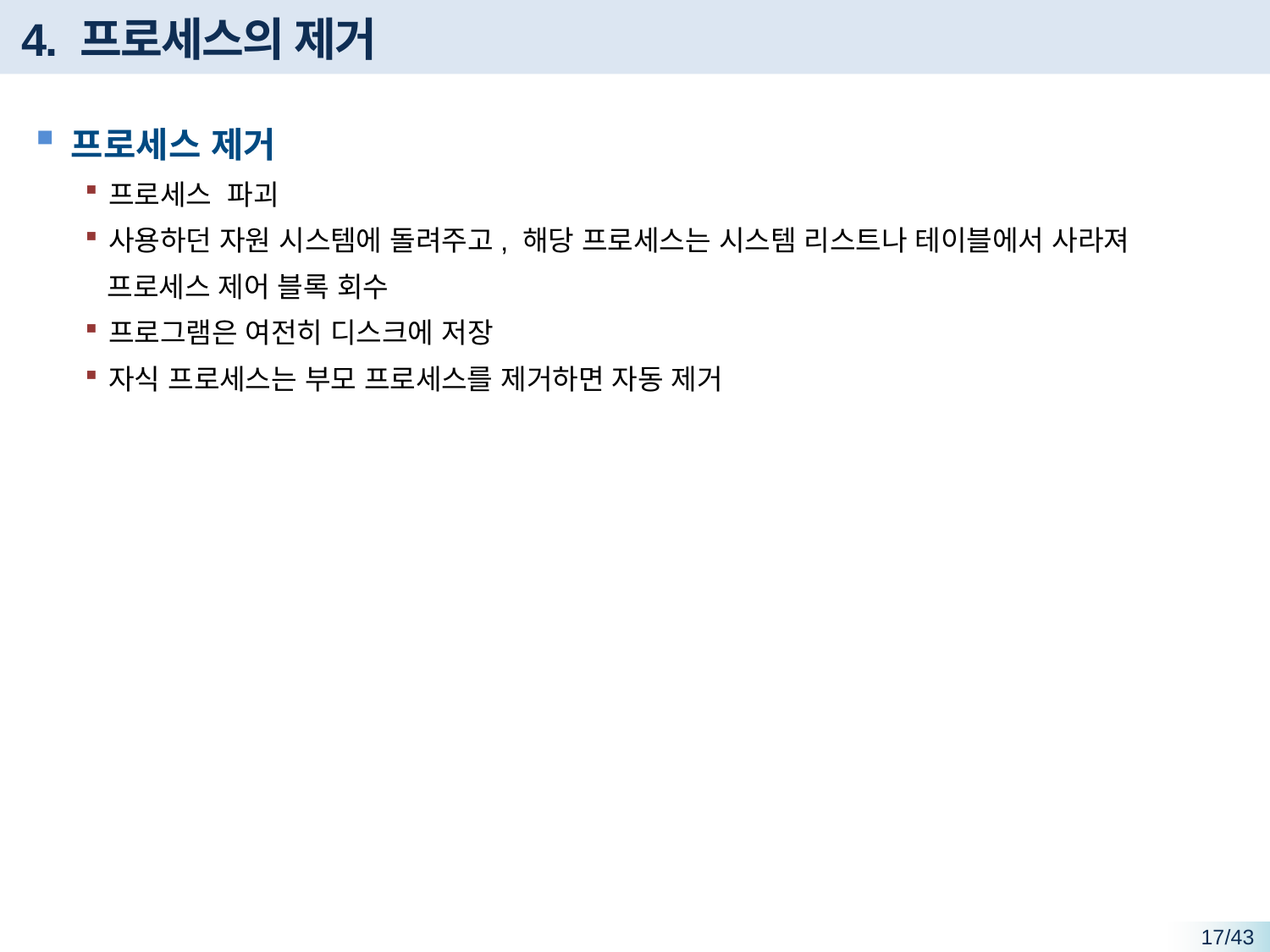

# 4. 프로세스의 제거
프로세스 제거
프로세스  파괴
사용하던 자원 시스템에 돌려주고, 해당 프로세스는 시스템 리스트나 테이블에서 사라져
  프로세스 제어 블록 회수
프로그램은 여전히 디스크에 저장
자식 프로세스는 부모 프로세스를 제거하면 자동 제거